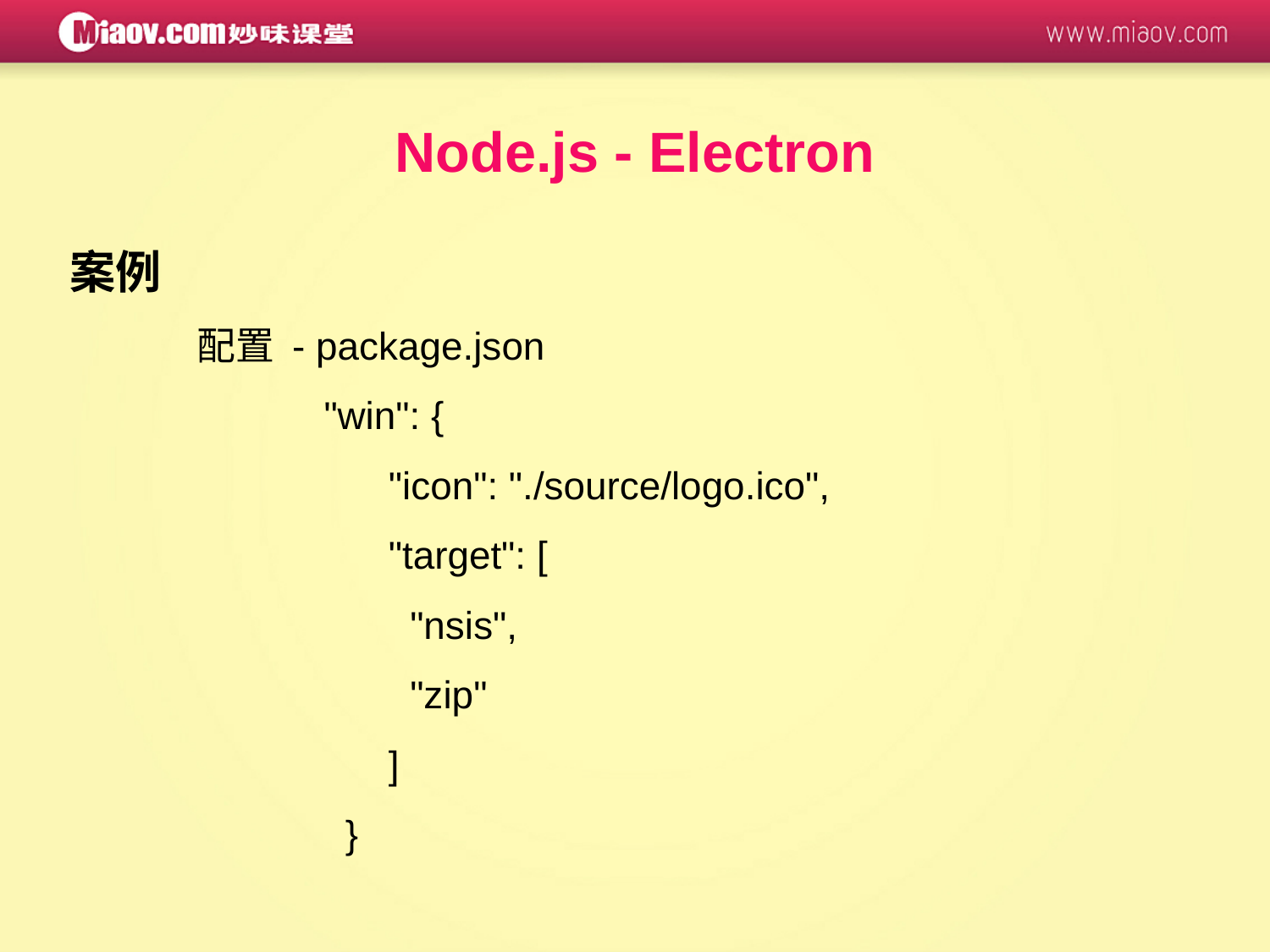

Node.js - Electron
案例
	配置 - package.json
		"win": {
		      "icon": "./source/logo.ico",
      "target": [
        "nsis",
        "zip"
      ]
  }